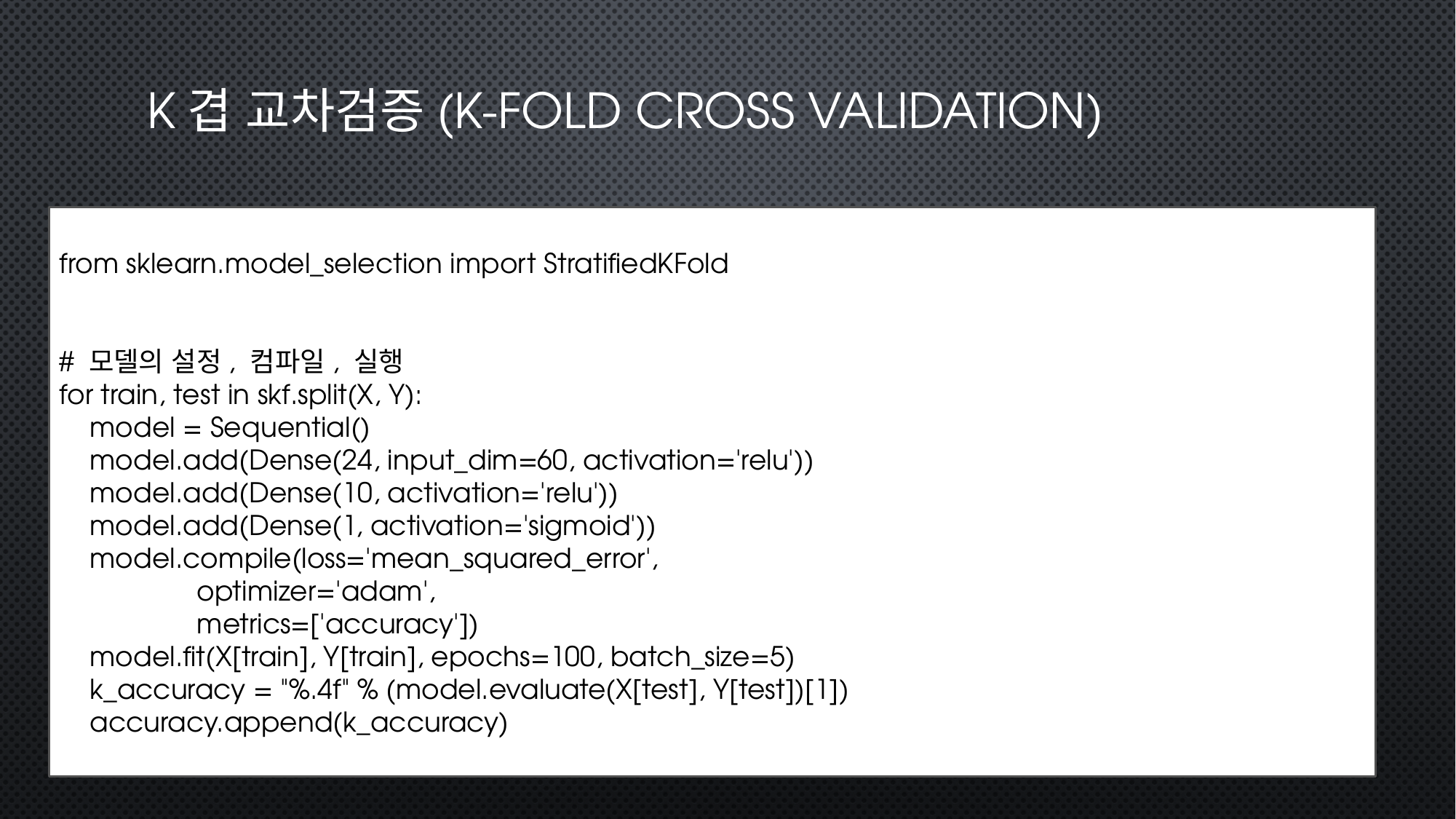

# K겹 교차검증(K-fold cross validation)
from sklearn.model_selection import StratifiedKFold

# 모델의 설정, 컴파일, 실행
for train, test in skf.split(X, Y):
    model = Sequential()
    model.add(Dense(24, input_dim=60, activation='relu'))
    model.add(Dense(10, activation='relu'))
    model.add(Dense(1, activation='sigmoid'))
    model.compile(loss='mean_squared_error',
                  optimizer='adam',
                  metrics=['accuracy'])
    model.fit(X[train], Y[train], epochs=100, batch_size=5)
    k_accuracy = "%.4f" % (model.evaluate(X[test], Y[test])[1])
    accuracy.append(k_accuracy)